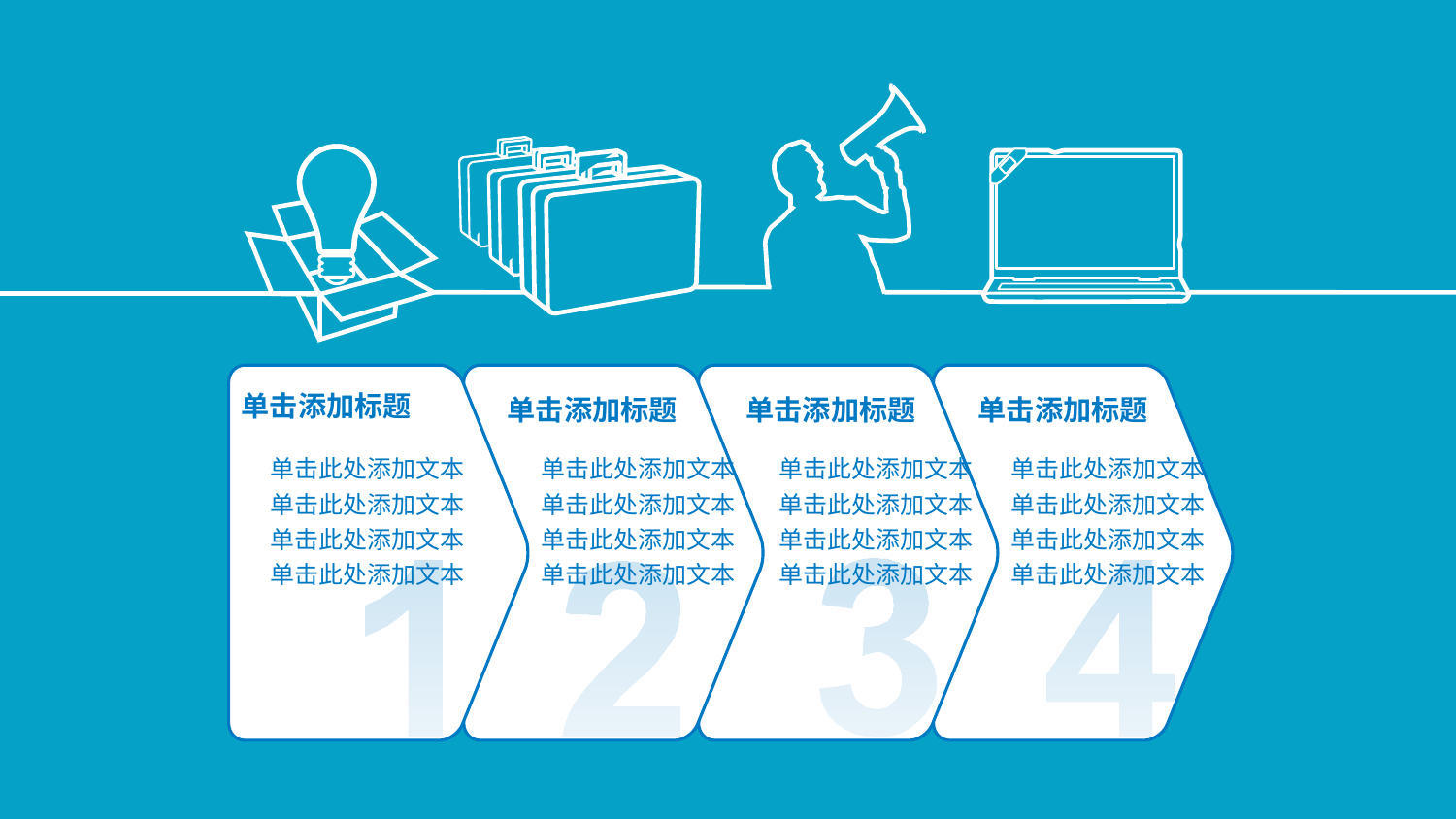

单击添加标题
单击添加标题
单击添加标题
单击添加标题
单击此处添加文本
单击此处添加文本
单击此处添加文本
单击此处添加文本
单击此处添加文本
单击此处添加文本
单击此处添加文本
单击此处添加文本
单击此处添加文本
单击此处添加文本
单击此处添加文本
单击此处添加文本
单击此处添加文本
单击此处添加文本
单击此处添加文本
单击此处添加文本